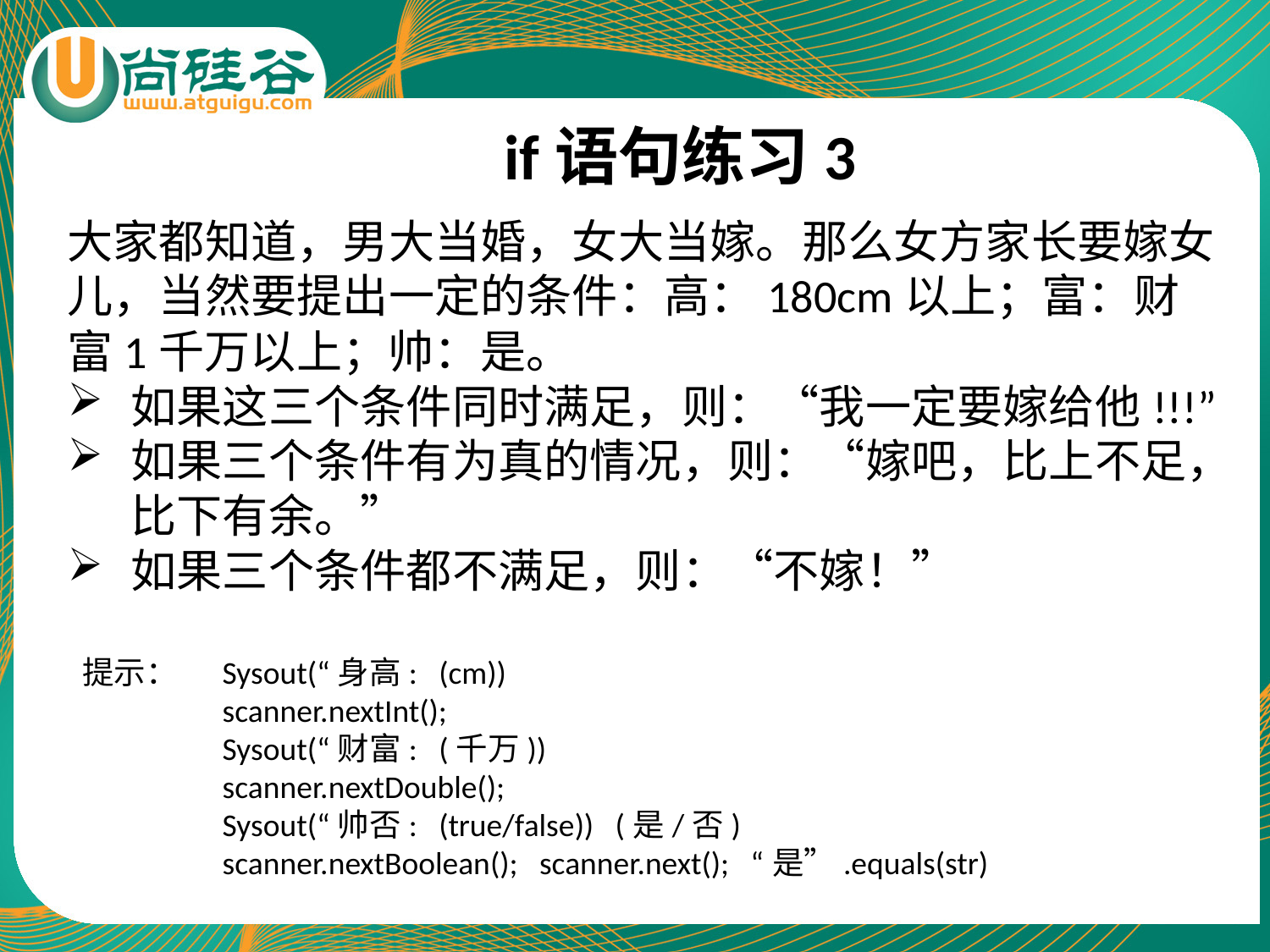

# if语句练习3
大家都知道，男大当婚，女大当嫁。那么女方家长要嫁女儿，当然要提出一定的条件：高：180cm以上；富：财富1千万以上；帅：是。
如果这三个条件同时满足，则：“我一定要嫁给他!!!”
如果三个条件有为真的情况，则：“嫁吧，比上不足，比下有余。”
如果三个条件都不满足，则：“不嫁！”

提示：
Sysout(“身高:   (cm))
scanner.nextInt();
Sysout(“财富:   (千万))
scanner.nextDouble();
Sysout(“帅否:   (true/false))   (是/否)
scanner.nextBoolean();   scanner.next();   “是”.equals(str)